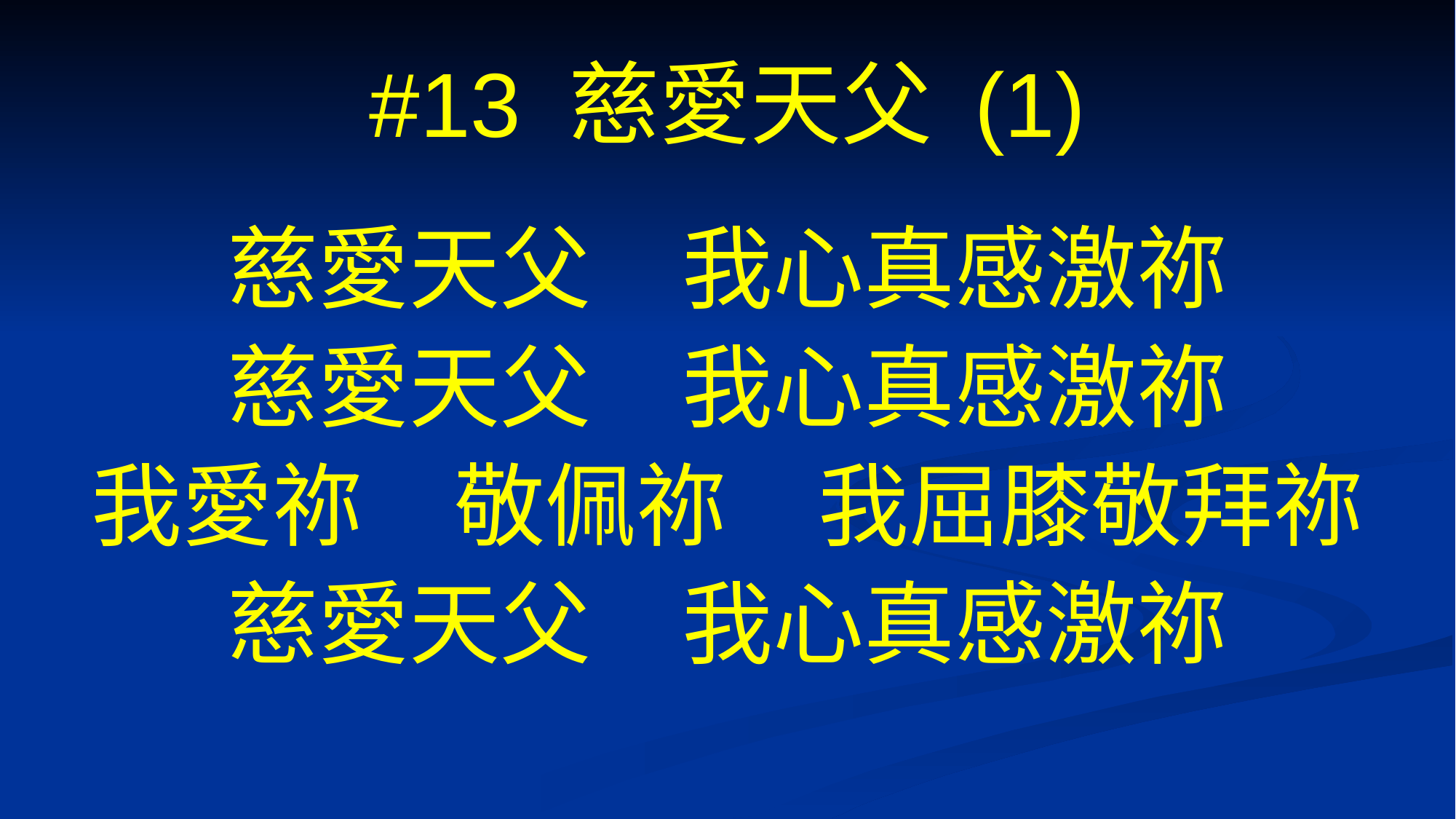

# #13 慈愛天父 (1)
慈愛天父　我心真感激祢
慈愛天父　我心真感激祢
我愛祢　敬佩祢　我屈膝敬拜祢
慈愛天父　我心真感激祢